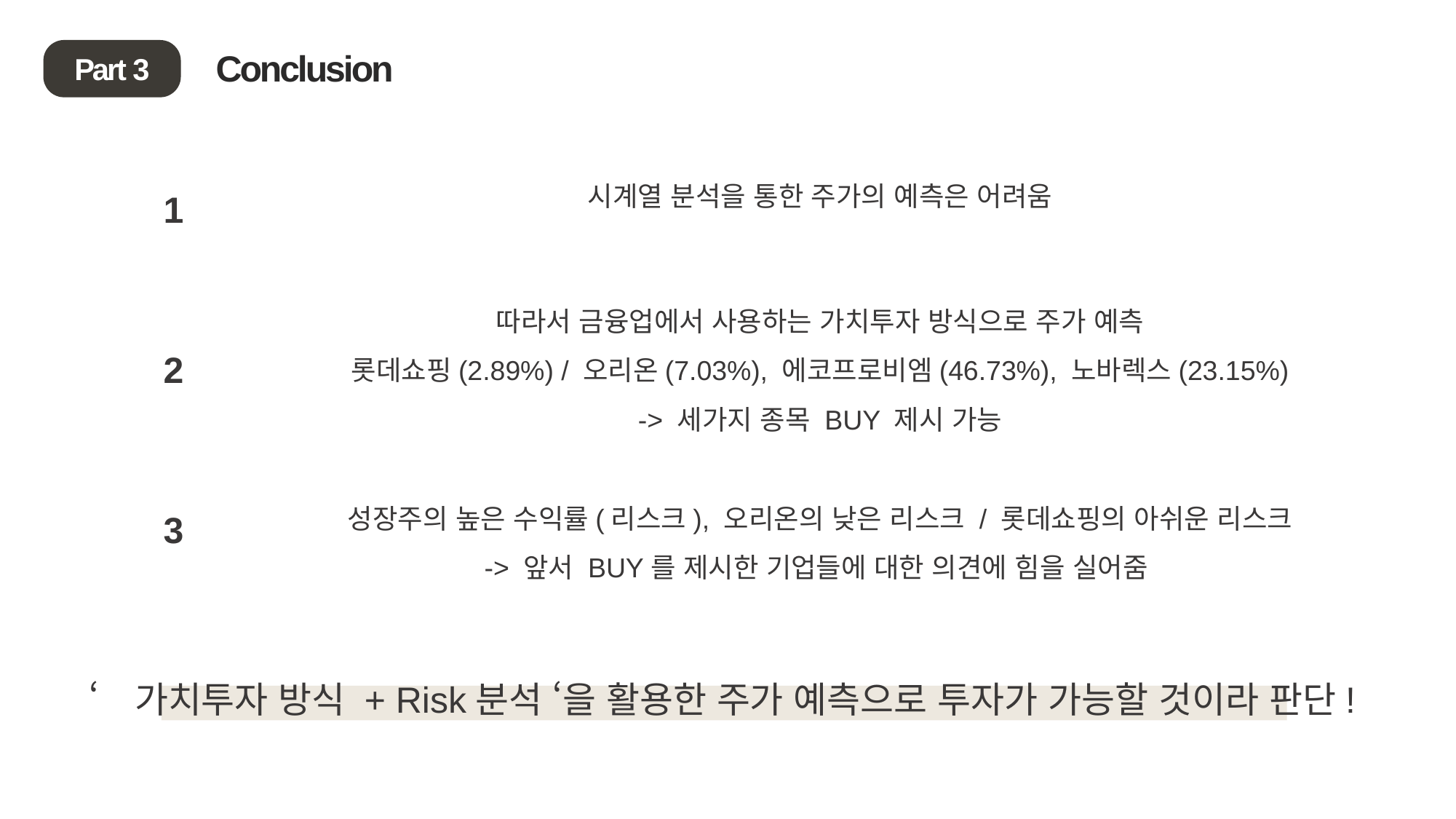

Conclusion
Part 3
시계열 분석을 통한 주가의 예측은 어려움
1
따라서 금융업에서 사용하는 가치투자 방식으로 주가 예측
롯데쇼핑(2.89%) / 오리온(7.03%), 에코프로비엠(46.73%), 노바렉스(23.15%)
-> 세가지 종목 BUY 제시 가능
2
3
성장주의 높은 수익률(리스크), 오리온의 낮은 리스크 / 롯데쇼핑의 아쉬운 리스크
-> 앞서 BUY를 제시한 기업들에 대한 의견에 힘을 실어줌
‘가치투자 방식 + Risk분석 ‘을 활용한 주가 예측으로 투자가 가능할 것이라 판단!